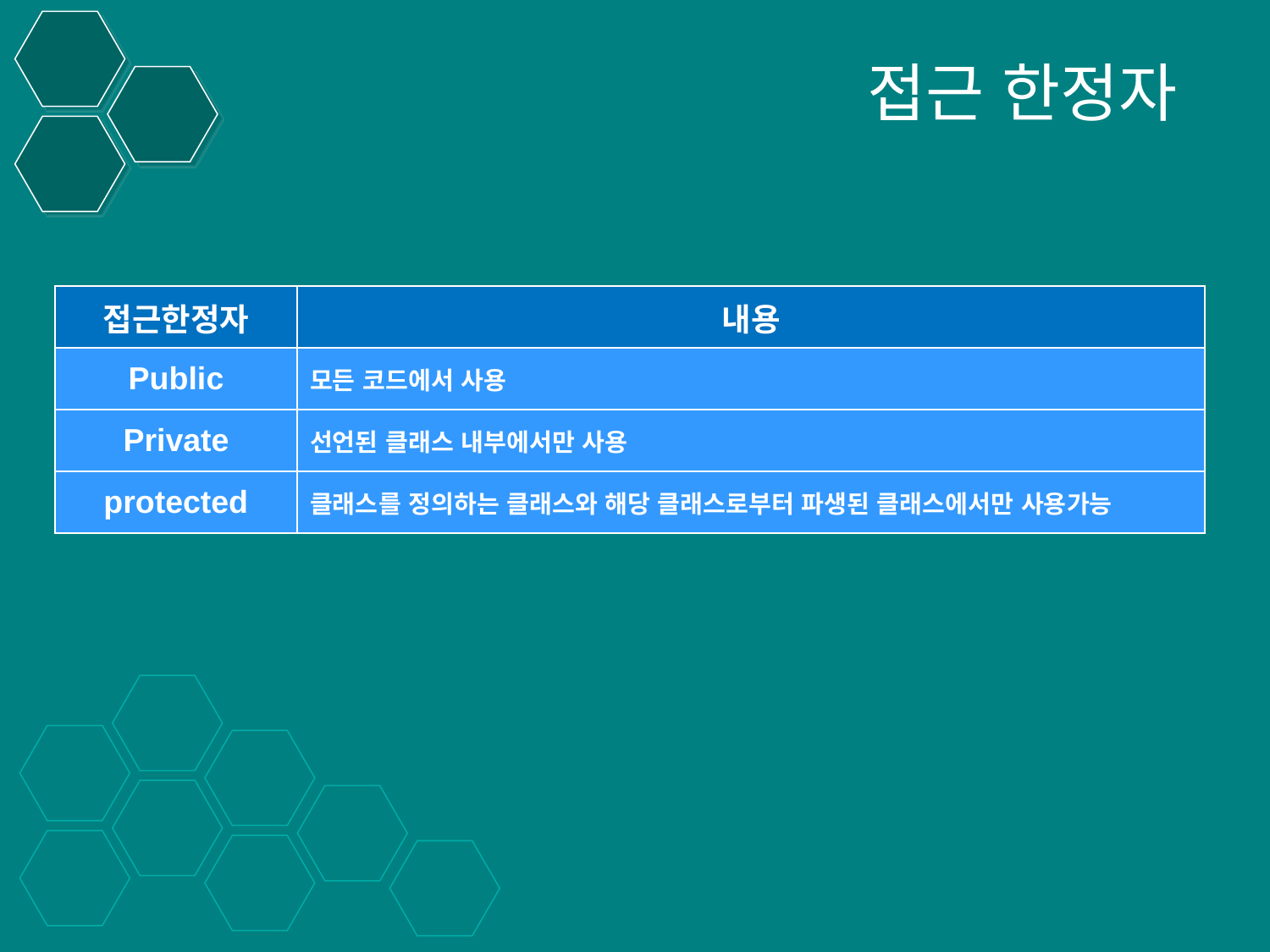

# 접근 한정자
| 접근한정자 | 내용 |
| --- | --- |
| Public | 모든 코드에서 사용 |
| Private | 선언된 클래스 내부에서만 사용 |
| protected | 클래스를 정의하는 클래스와 해당 클래스로부터 파생된 클래스에서만 사용가능 |